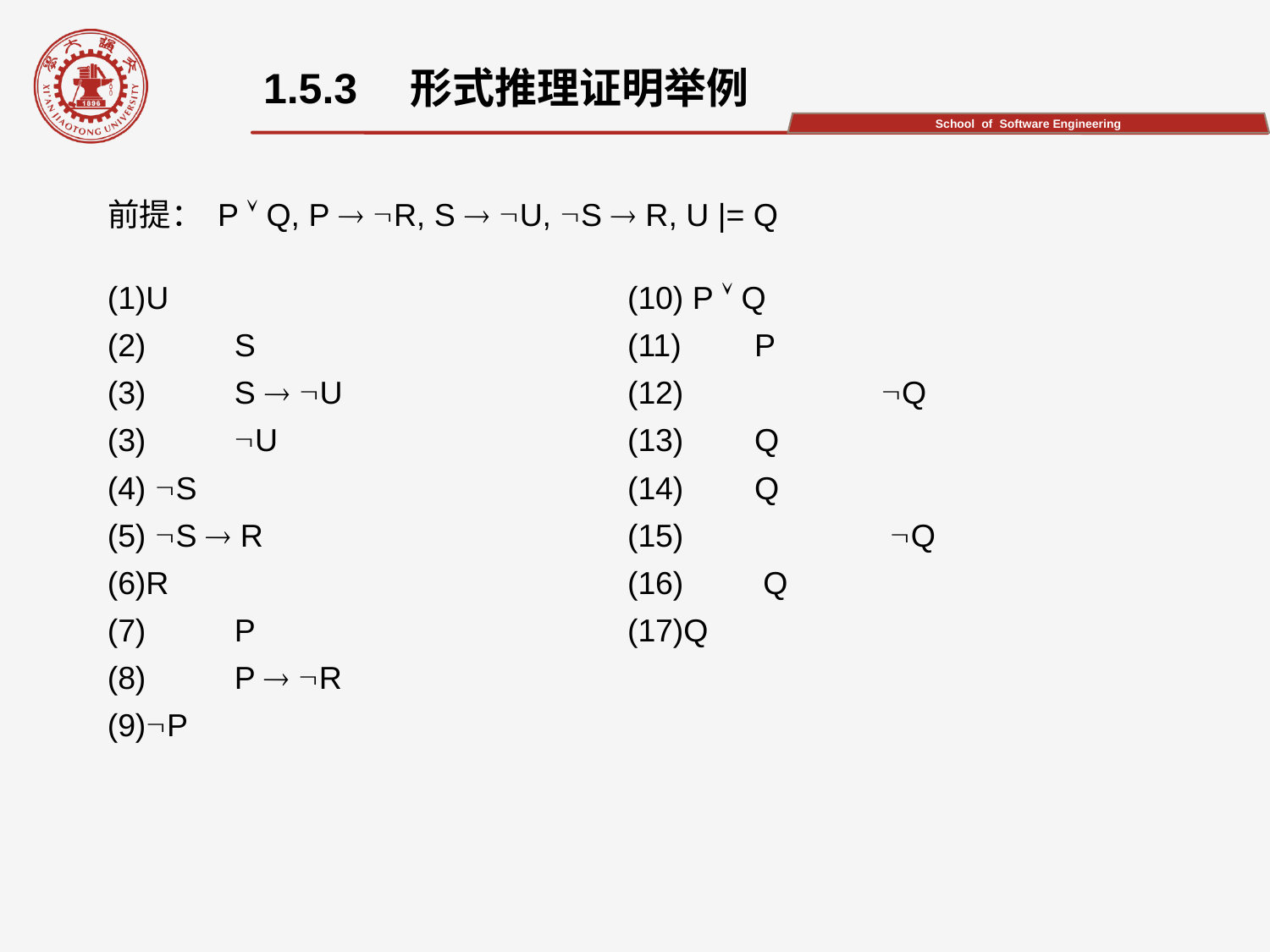

1.5.3　形式推理证明举例
前提： P ∨ Q, P → ¬R, S → ¬U, ¬S → R, U |= Q

(10) P ∨ Q
(11)	P
(12)		¬Q
(13)	Q
(14)	Q
(15)		 ¬Q
(16)	 Q
(17)Q

(1)U
(2)	S
(3)	S → ¬U
(3)	¬U
(4) ¬S
(5) ¬S → R
(6)R
(7)	P
(8)	P → ¬R
(9)¬P